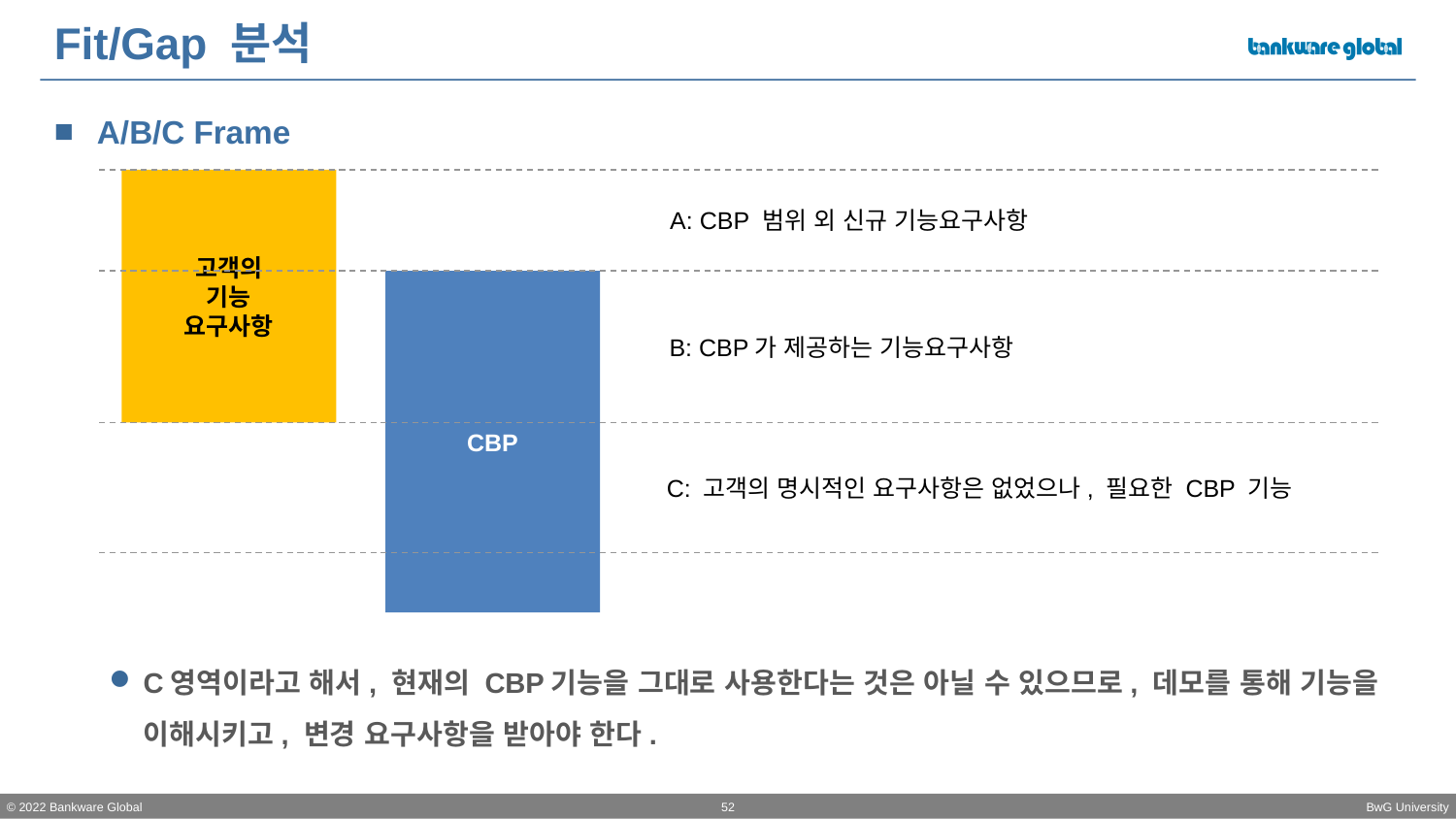

# Fit/Gap 분석
A/B/C Frame

C영역이라고 해서, 현재의 CBP기능을 그대로 사용한다는 것은 아닐 수 있으므로, 데모를 통해 기능을 이해시키고, 변경 요구사항을 받아야 한다.

고객의
기능
요구사항
A: CBP 범위 외 신규 기능요구사항
CBP
B: CBP가 제공하는 기능요구사항
C: 고객의 명시적인 요구사항은 없었으나, 필요한 CBP 기능
52